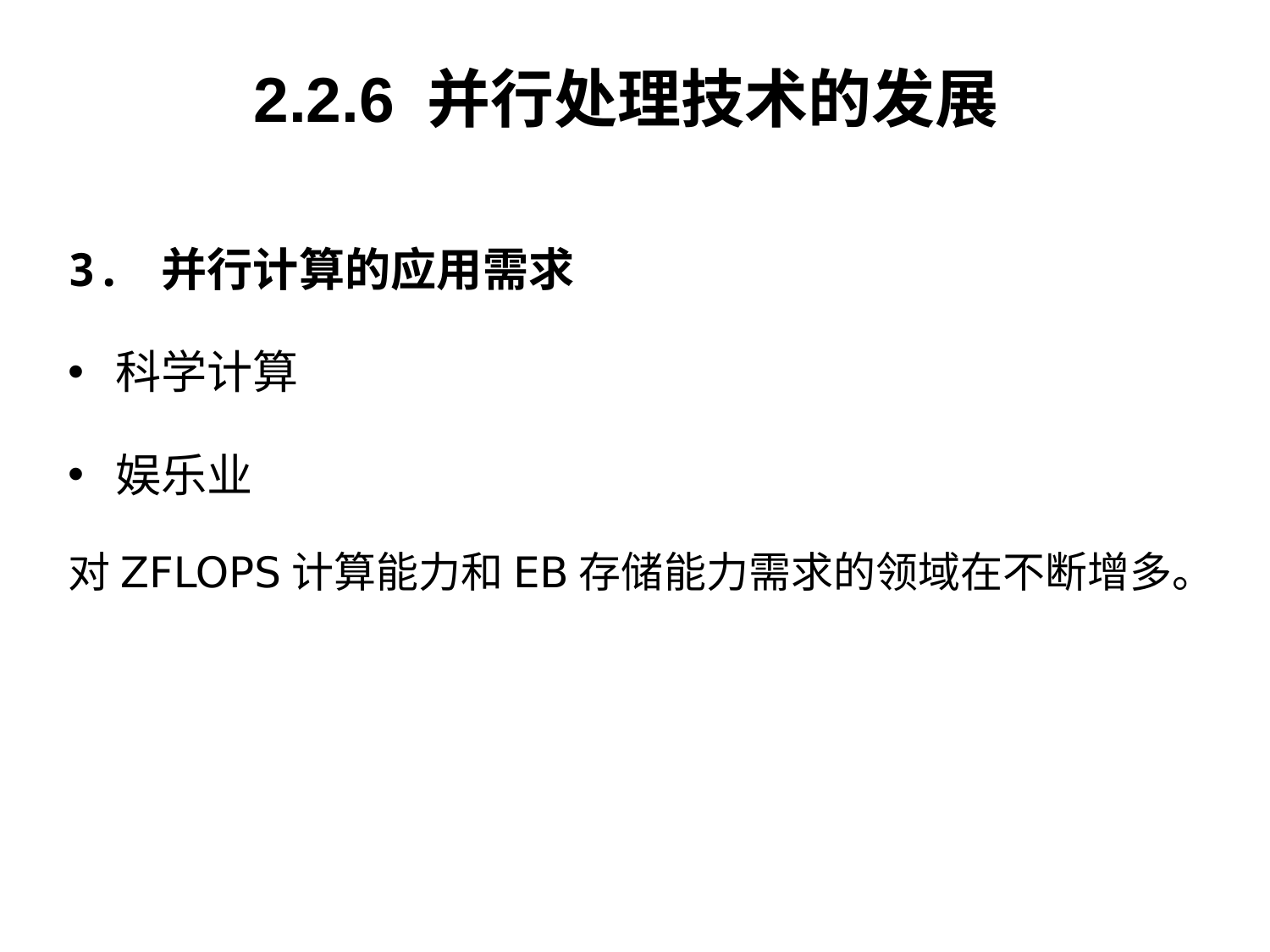

2.2.6 并行处理技术的发展
3. 并行计算的应用需求
科学计算
娱乐业
对ZFLOPS计算能力和EB存储能力需求的领域在不断增多。